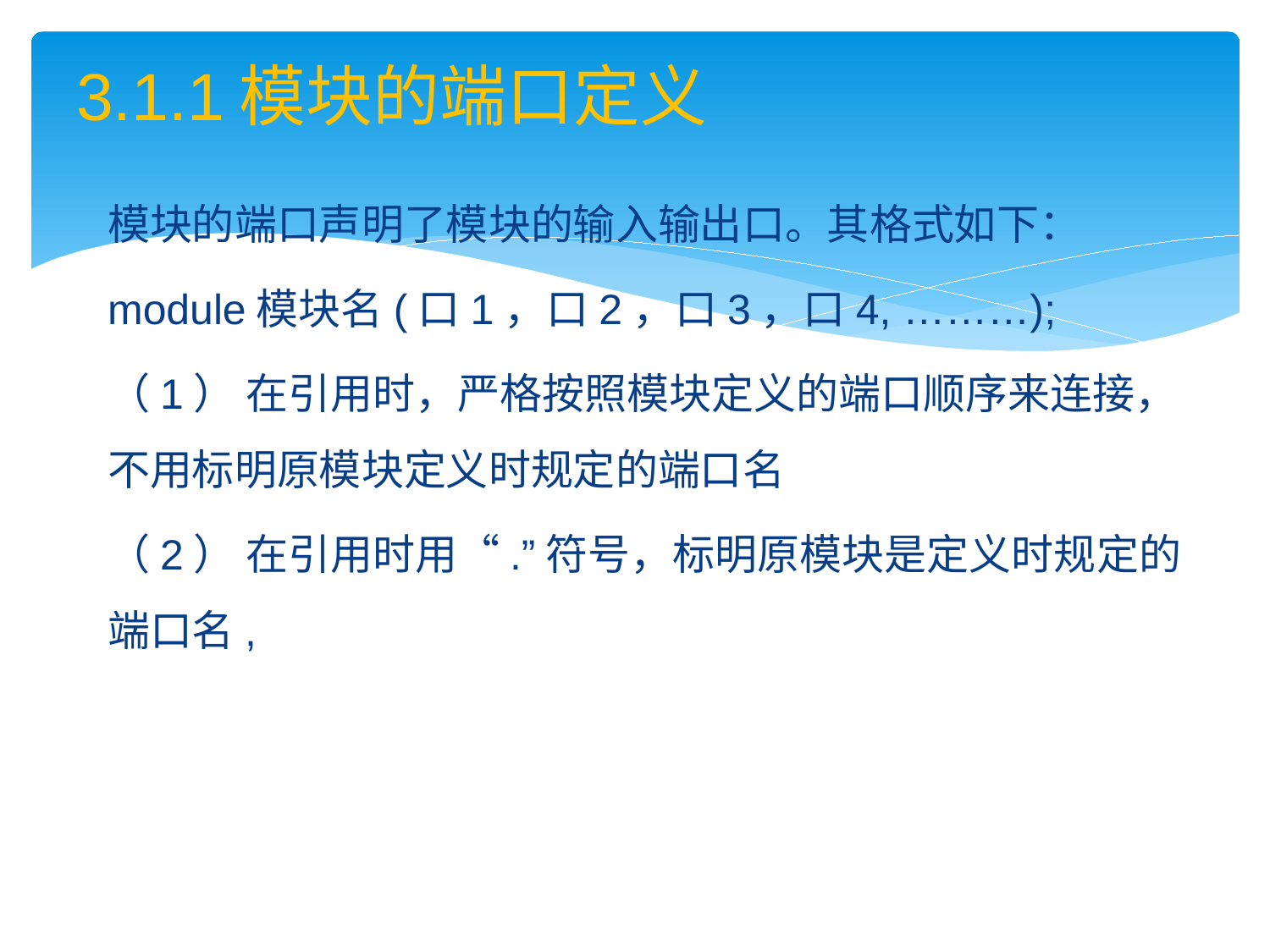

# 3.1.1模块的端口定义
模块的端口声明了模块的输入输出口。其格式如下：
module模块名(口1，口2，口3，口4, ………);
（1） 在引用时，严格按照模块定义的端口顺序来连接，不用标明原模块定义时规定的端口名
（2） 在引用时用“.”符号，标明原模块是定义时规定的端口名,